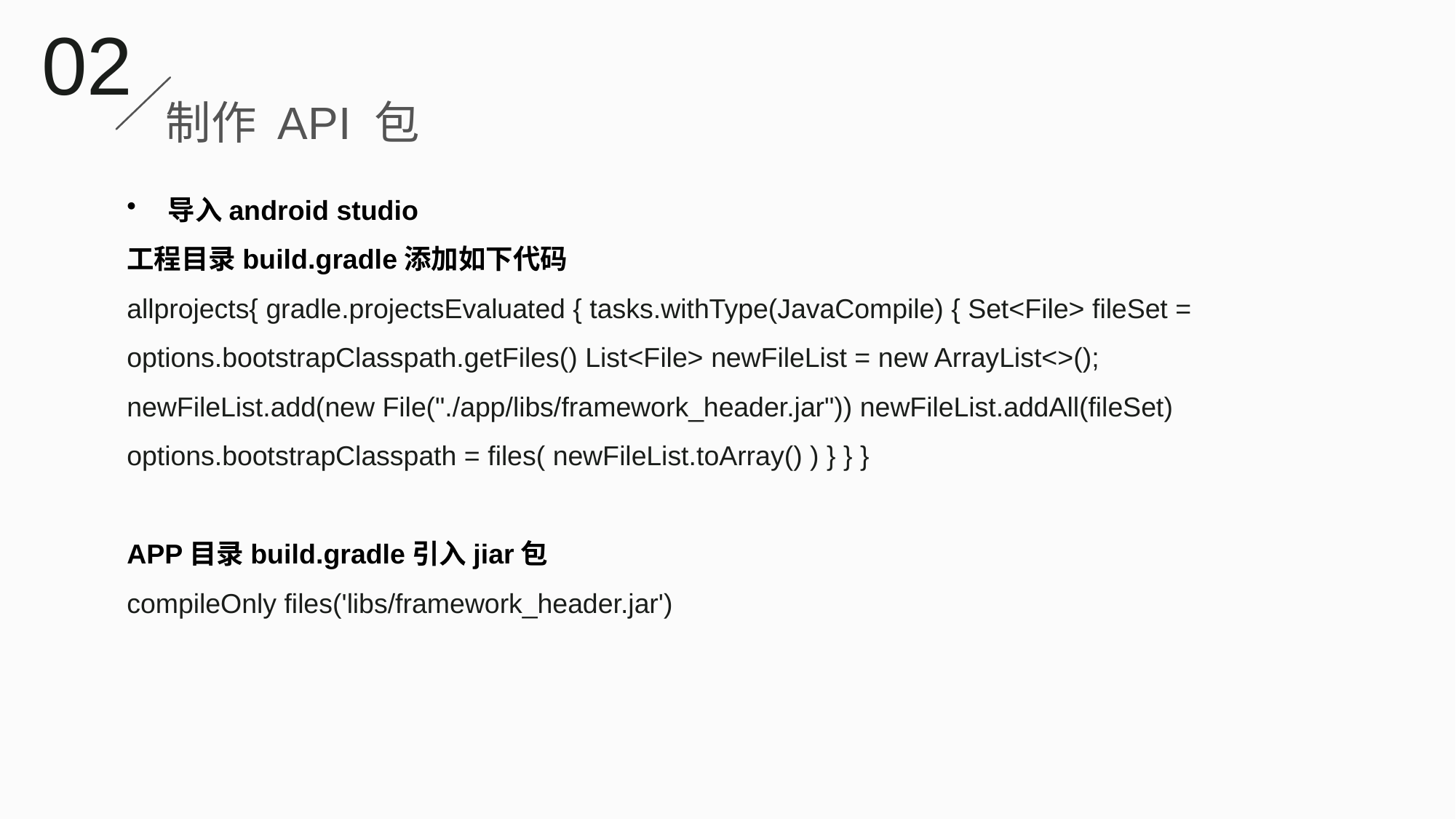

02
制作 API 包
导入android studio
工程目录build.gradle添加如下代码
allprojects{ gradle.projectsEvaluated { tasks.withType(JavaCompile) { Set<File> fileSet = options.bootstrapClasspath.getFiles() List<File> newFileList = new ArrayList<>(); newFileList.add(new File("./app/libs/framework_header.jar")) newFileList.addAll(fileSet) options.bootstrapClasspath = files( newFileList.toArray() ) } } }

APP目录build.gradle引入jiar包
compileOnly files('libs/framework_header.jar')